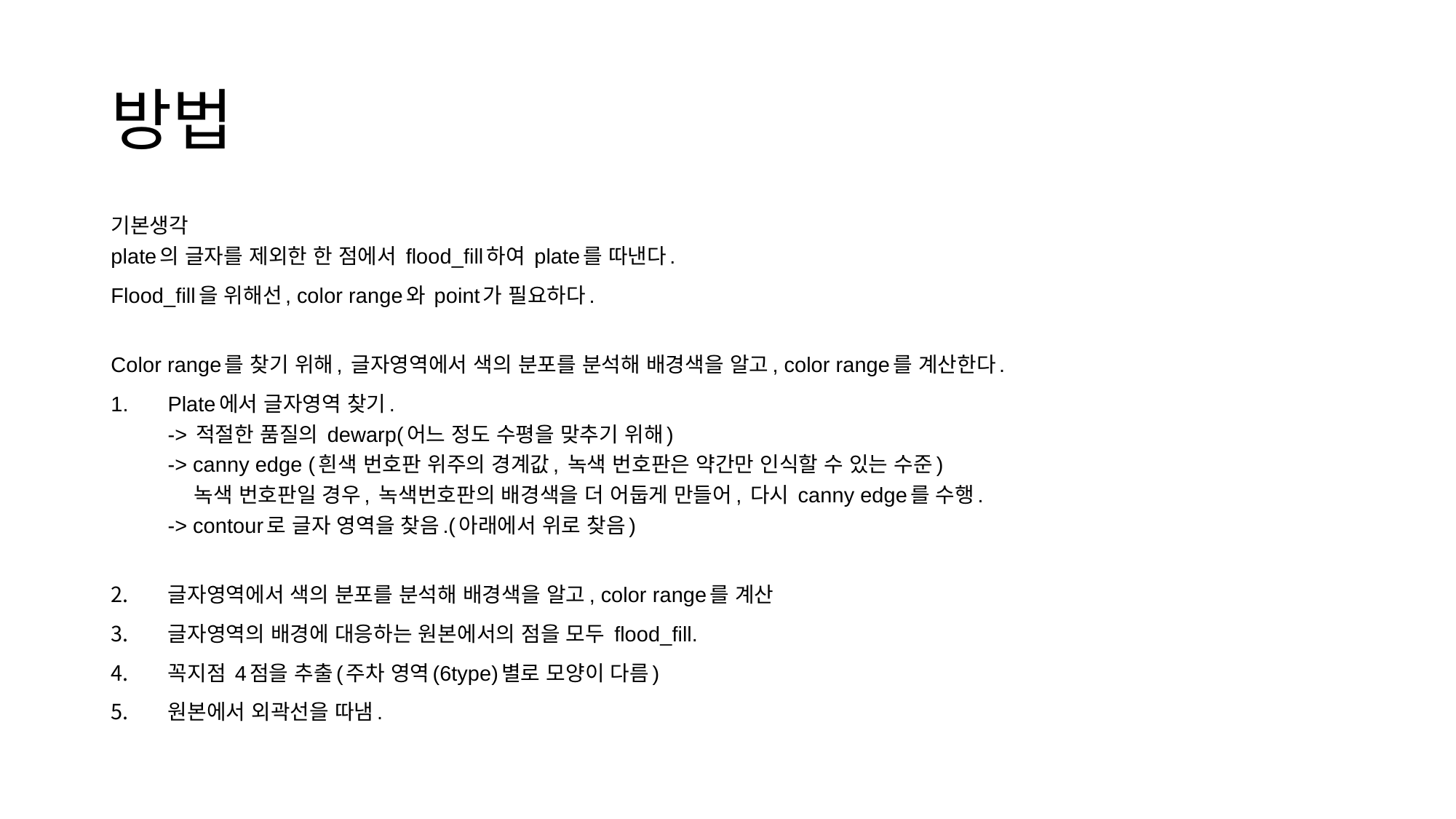

# 방법
기본생각
plate의 글자를 제외한 한 점에서 flood_fill하여 plate를 따낸다.
Flood_fill을 위해선, color range와 point가 필요하다.
Color range를 찾기 위해, 글자영역에서 색의 분포를 분석해 배경색을 알고, color range를 계산한다.
Plate에서 글자영역 찾기.
-> 적절한 품질의 dewarp(어느 정도 수평을 맞추기 위해)
-> canny edge (흰색 번호판 위주의 경계값, 녹색 번호판은 약간만 인식할 수 있는 수준)
    녹색 번호판일 경우, 녹색번호판의 배경색을 더 어둡게 만들어, 다시 canny edge를 수행.
-> contour로 글자 영역을 찾음.(아래에서 위로 찾음)
글자영역에서 색의 분포를 분석해 배경색을 알고, color range를 계산
글자영역의 배경에 대응하는 원본에서의 점을 모두 flood_fill.
꼭지점 4점을 추출(주차 영역(6type)별로 모양이 다름)
원본에서 외곽선을 따냄.